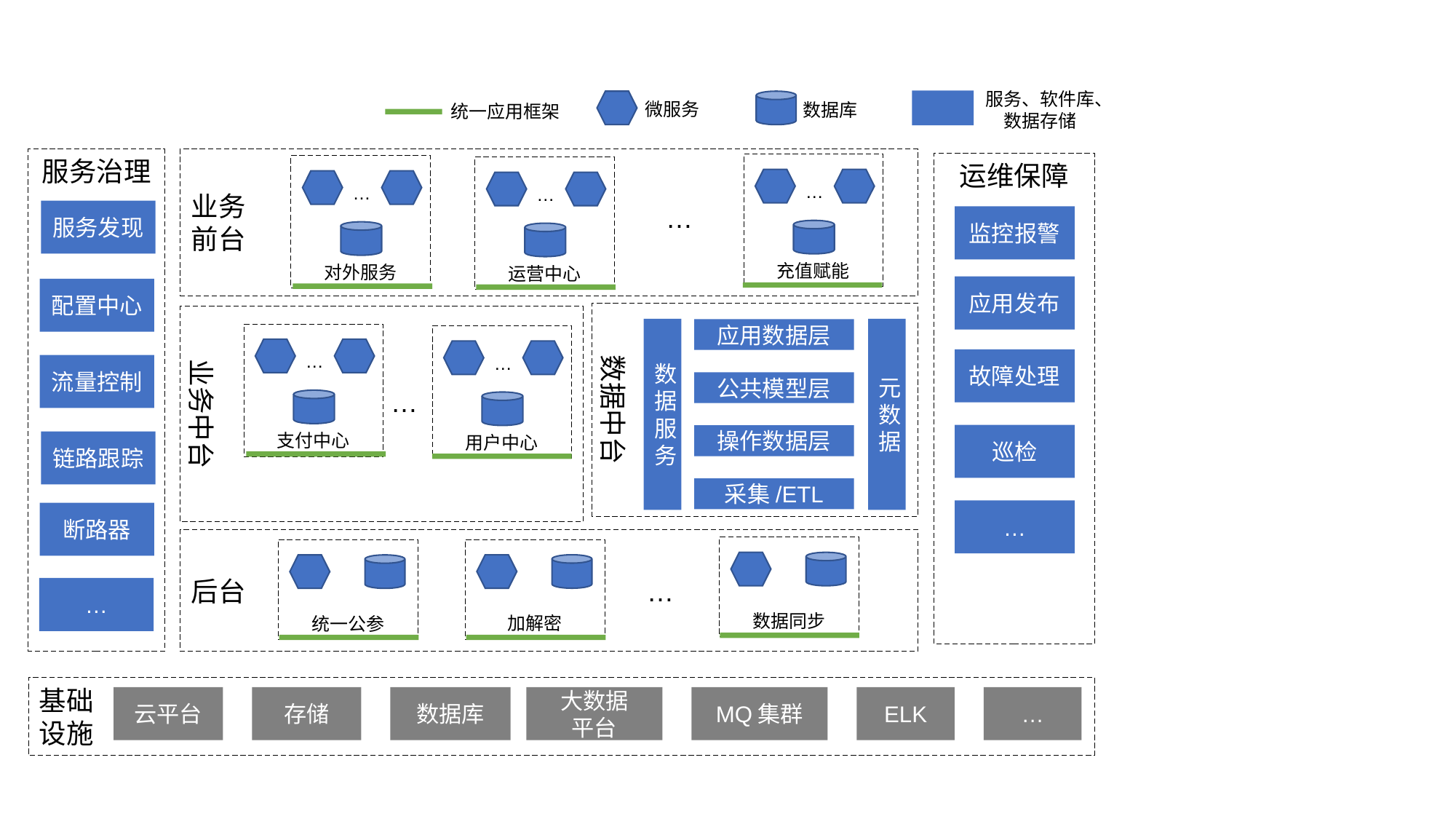

服务、软件库、数据存储

微服务
数据库
统一应用框架

业务
前台
服务治理
运维保障
充值赋能

…

对外服务

…

运营中心

…

…
服务发现
监控报警
应用发布
配置中心

数据中台
业务中台
数据服务
元数据
应用数据层
支付中心

…

用户中心

…
故障处理
流量控制
公共模型层
…

巡检
操作数据层
链路跟踪

采集/ETL
…
断路器
后台
数据同步

加解密

统一公参

…
…

基础
设施
云平台
存储
数据库
大数据
平台
MQ集群
ELK
…